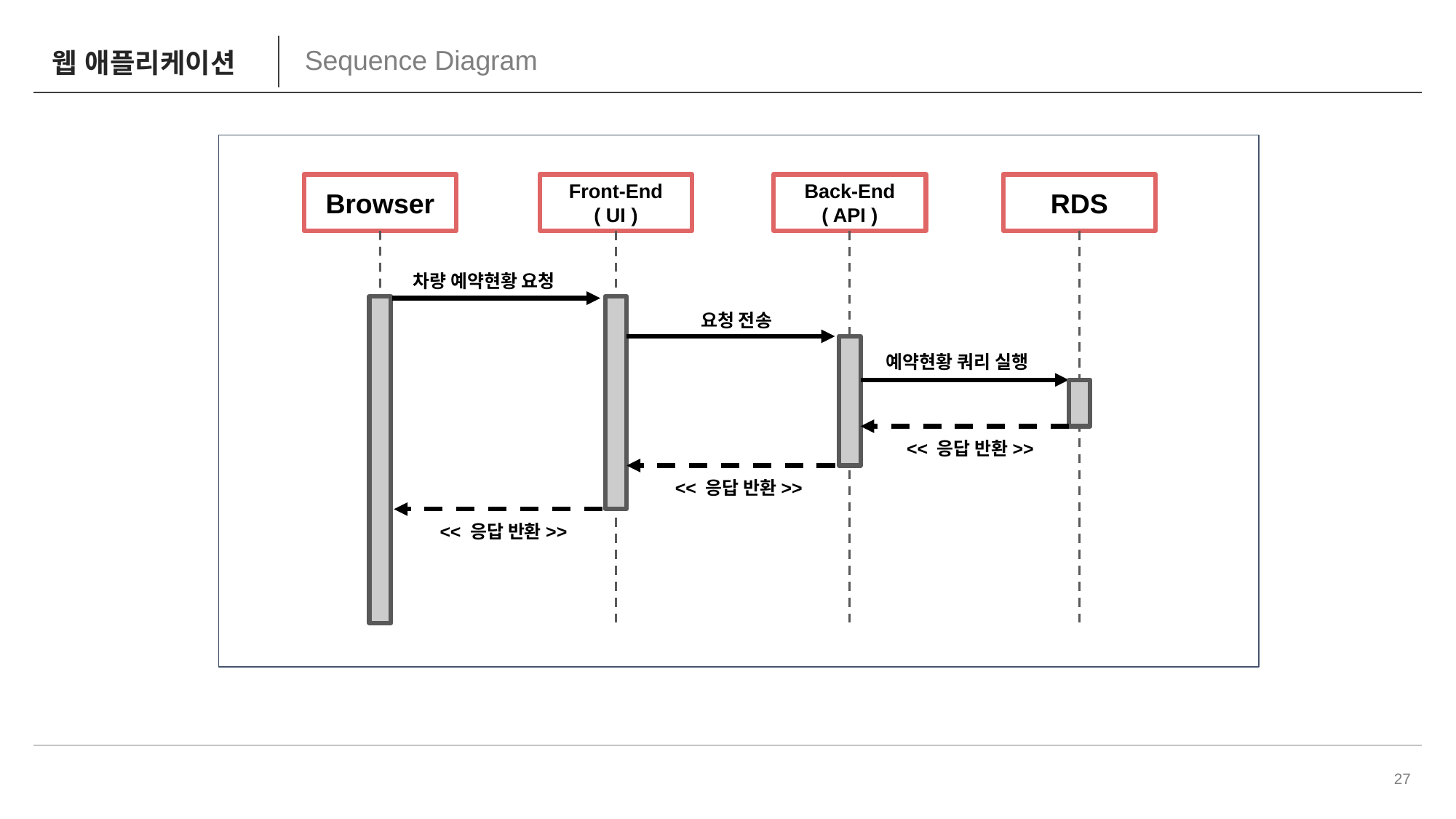

# 웹 애플리케이션
Sequence Diagram

Browser
Front-End
( UI )
Back-End
( API )
RDS
차량 예약현황 요청

요청 전송

예약현황 쿼리 실행

<< 응답 반환>>
<< 응답 반환>>
<< 응답 반환>>